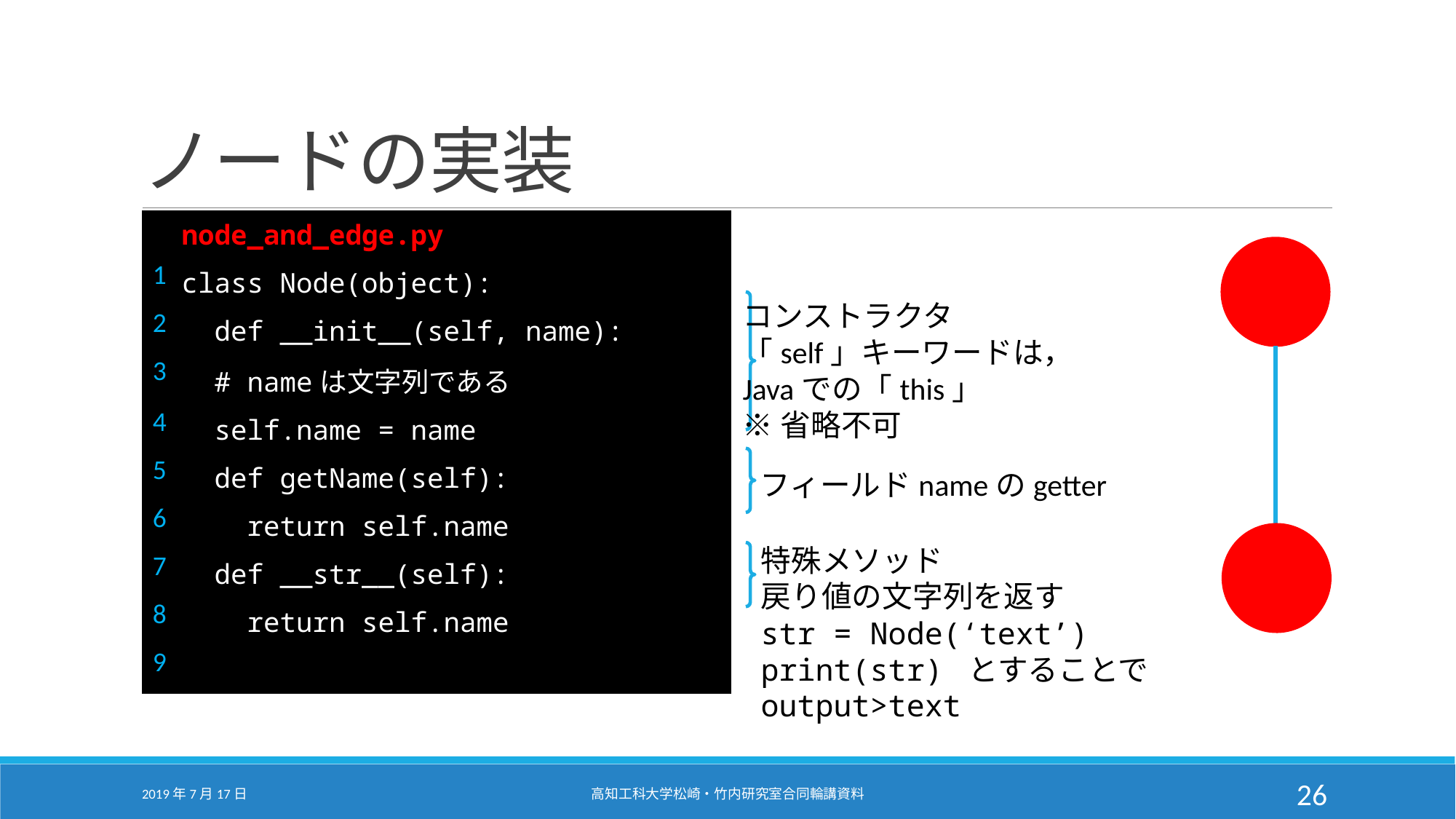

# ノードの実装
|  | node\_and\_edge.py |
| --- | --- |
| 1 | class Node(object): |
| 2 | def \_\_init\_\_(self, name): |
| 3 | # nameは文字列である |
| 4 | self.name = name |
| 5 | def getName(self): |
| 6 | return self.name |
| 7 | def \_\_str\_\_(self): |
| 8 | return self.name |
| 9 |  |

コンストラクタ
「self」キーワードは，
Javaでの「this」
※省略不可

フィールドnameのgetter

特殊メソッド
戻り値の文字列を返す
str = Node(‘text’)
print(str) とすることで
output>text

2019年7月17日
高知工科大学松崎・竹内研究室合同輪講資料
26